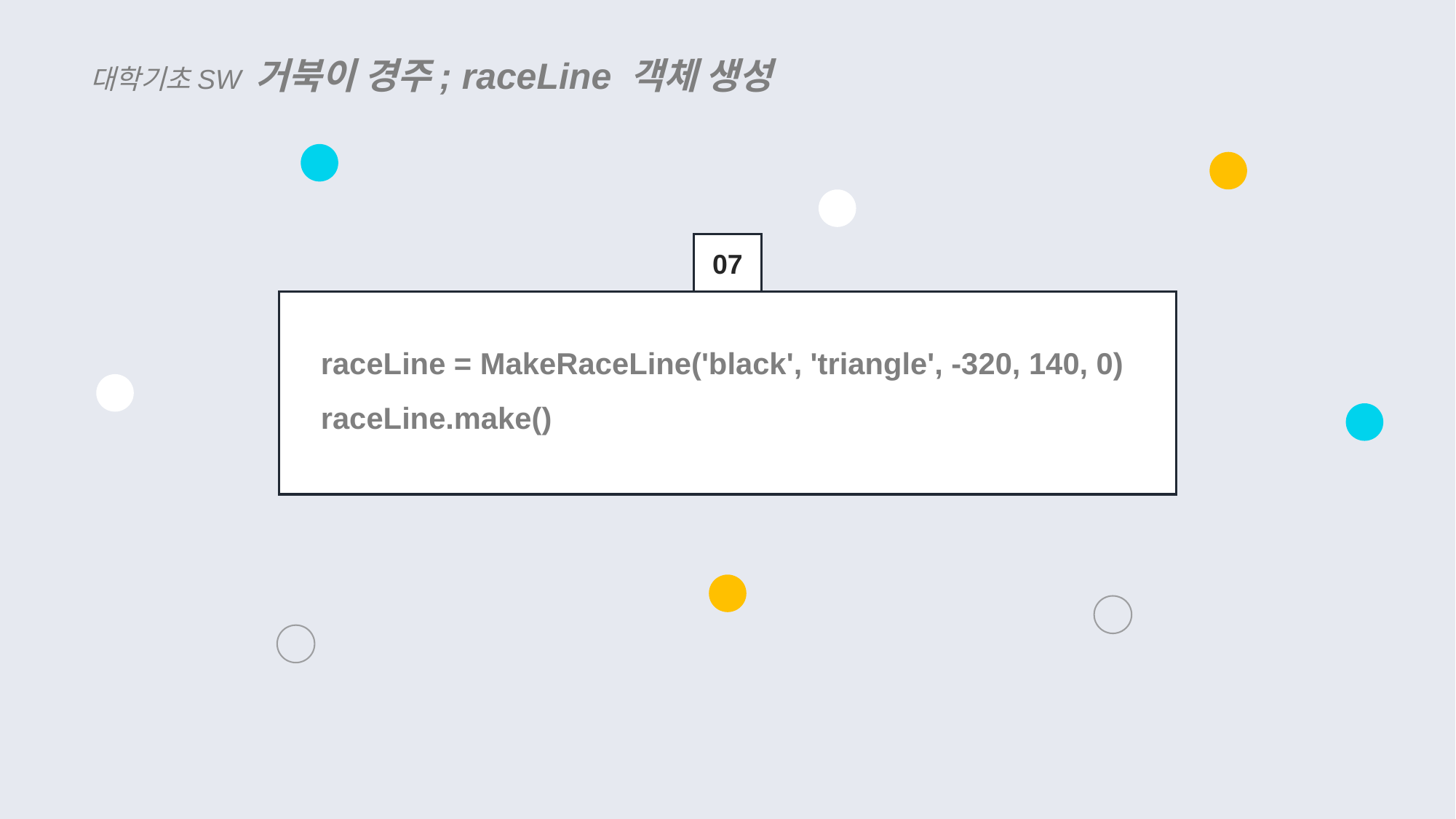

대학기초SW 거북이 경주; raceLine 객체 생성

07

raceLine = MakeRaceLine('black', 'triangle', -320, 140, 0)
raceLine.make()